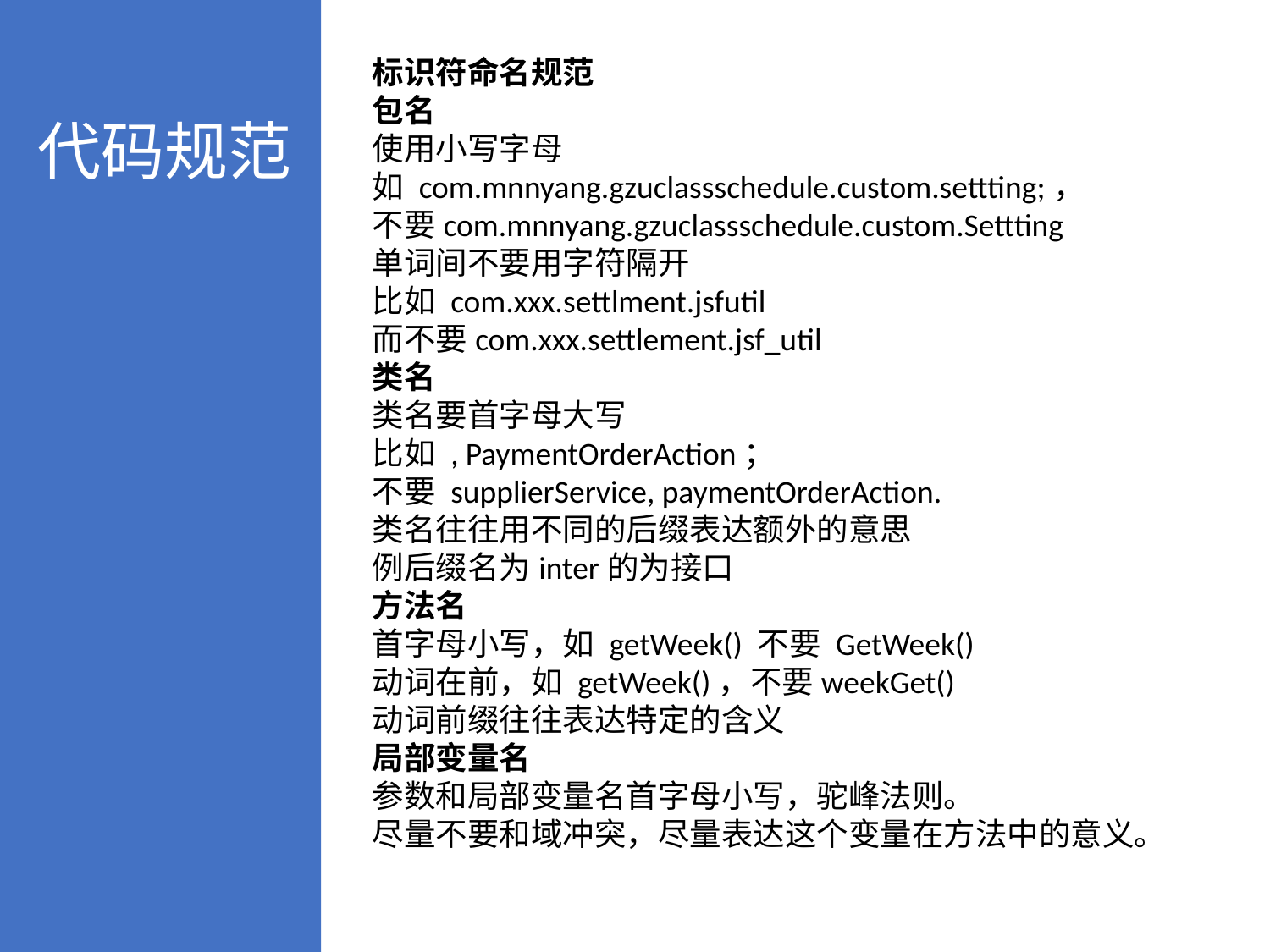

代码规范
标识符命名规范
包名
使用小写字母
如 com.mnnyang.gzuclassschedule.custom.settting;，
不要com.mnnyang.gzuclassschedule.custom.Settting
单词间不要用字符隔开
比如 com.xxx.settlment.jsfutil
而不要com.xxx.settlement.jsf_util
类名
类名要首字母大写
比如 , PaymentOrderAction；
不要 supplierService, paymentOrderAction.
类名往往用不同的后缀表达额外的意思
例后缀名为inter的为接口
方法名
首字母小写，如 getWeek() 不要 GetWeek()
动词在前，如 getWeek()，不要weekGet()
动词前缀往往表达特定的含义
局部变量名
参数和局部变量名首字母小写，驼峰法则。
尽量不要和域冲突，尽量表达这个变量在方法中的意义。